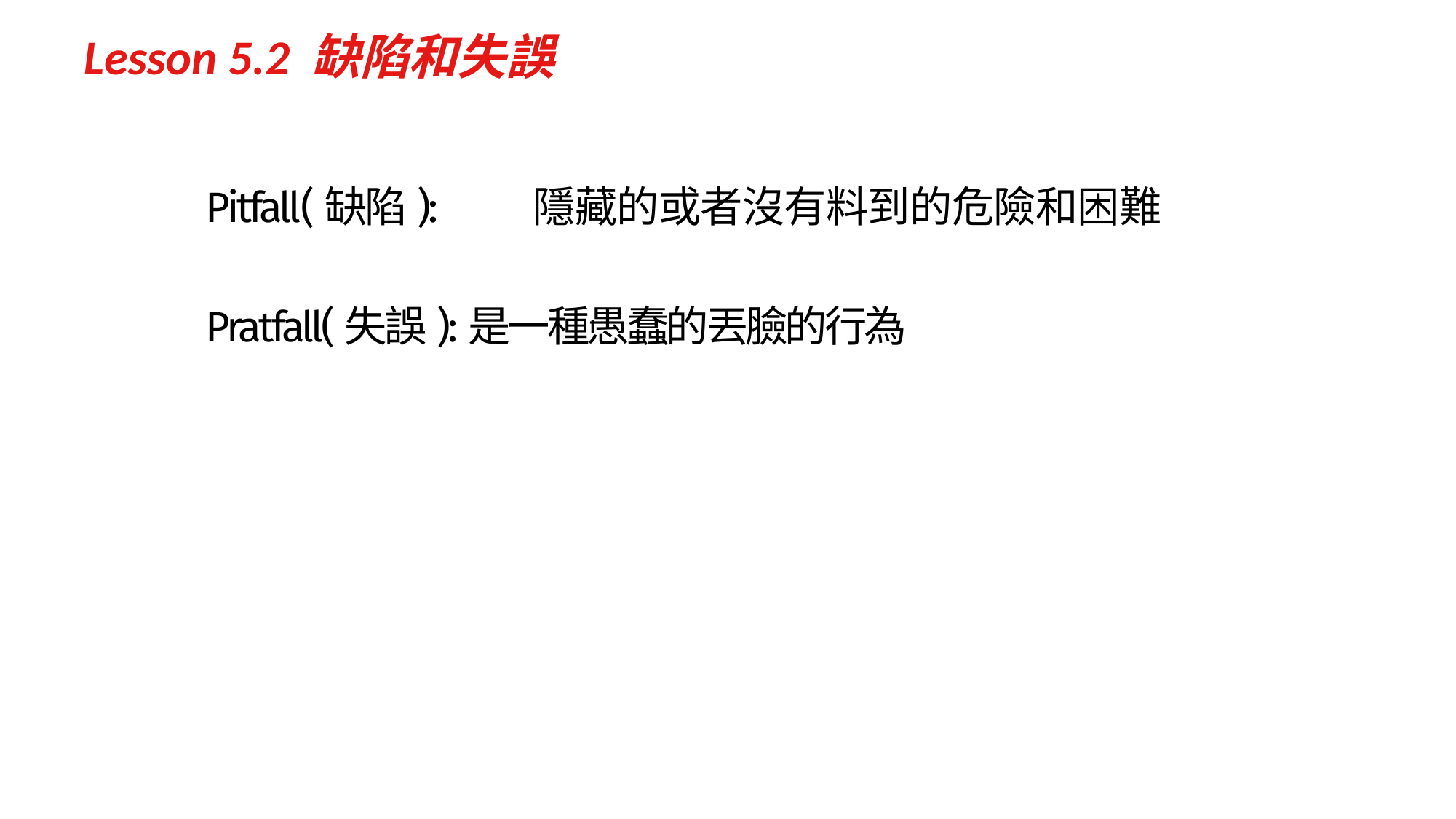

Lesson 5.2 缺陷和失誤
Pitfall(缺陷):	隱藏的或者沒有料到的危險和困難

Pratfall(失誤):是一種愚蠢的丟臉的行為